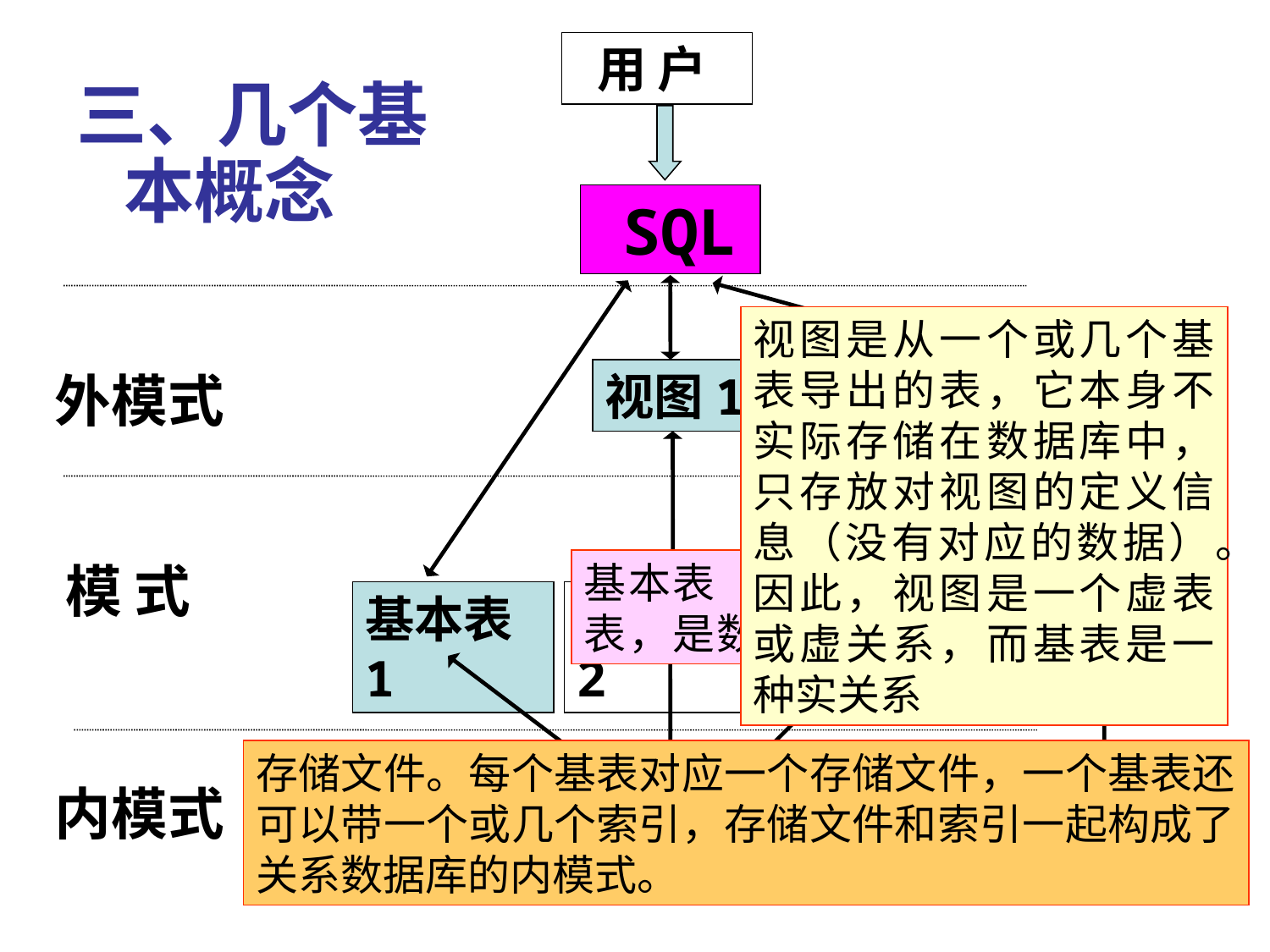

用 户
三、几个基本概念

 SQL

视图是从一个或几个基表导出的表，它本身不实际存储在数据库中，只存放对视图的定义信息（没有对应的数据）。因此，视图是一个虚表或虚关系，而基表是一种实关系
外模式
视图1
视图2

模 式
基本表（Base  Table）。简称基表，是数据库中实际存在的关系。
基本表1
基本表2
基本表3
基本表4

存储文件。每个基表对应一个存储文件，一个基表还可以带一个或几个索引，存储文件和索引一起构成了关系数据库的内模式。
内模式
存储文件1
存储文件2
4